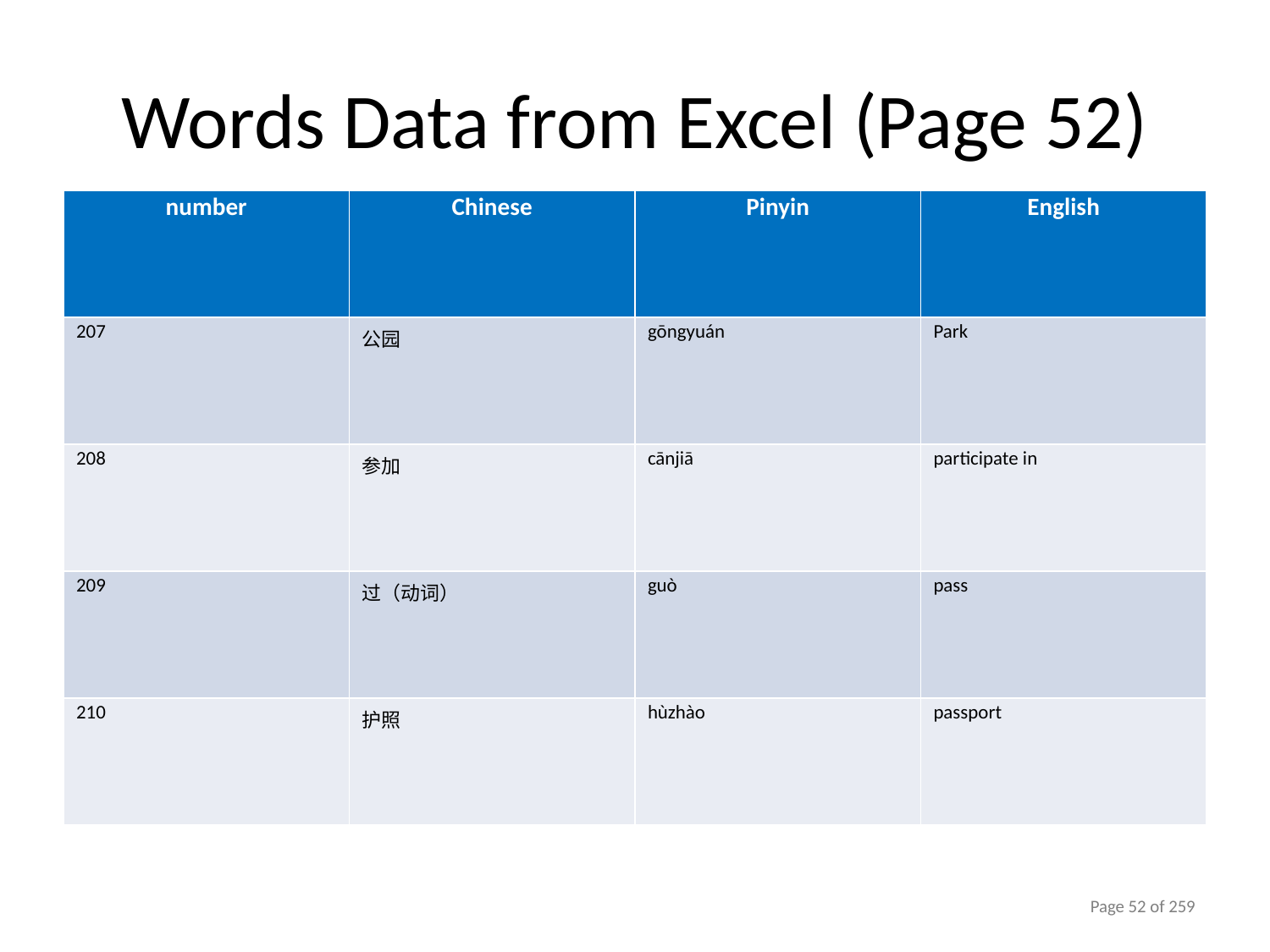

# Words Data from Excel (Page 52)
| number | Chinese | Pinyin | English |
| --- | --- | --- | --- |
| 207 | 公园 | gōngyuán | Park |
| 208 | 参加 | cānjiā | participate in |
| 209 | 过（动词） | guò | pass |
| 210 | 护照 | hùzhào | passport |

Page 52 of 259